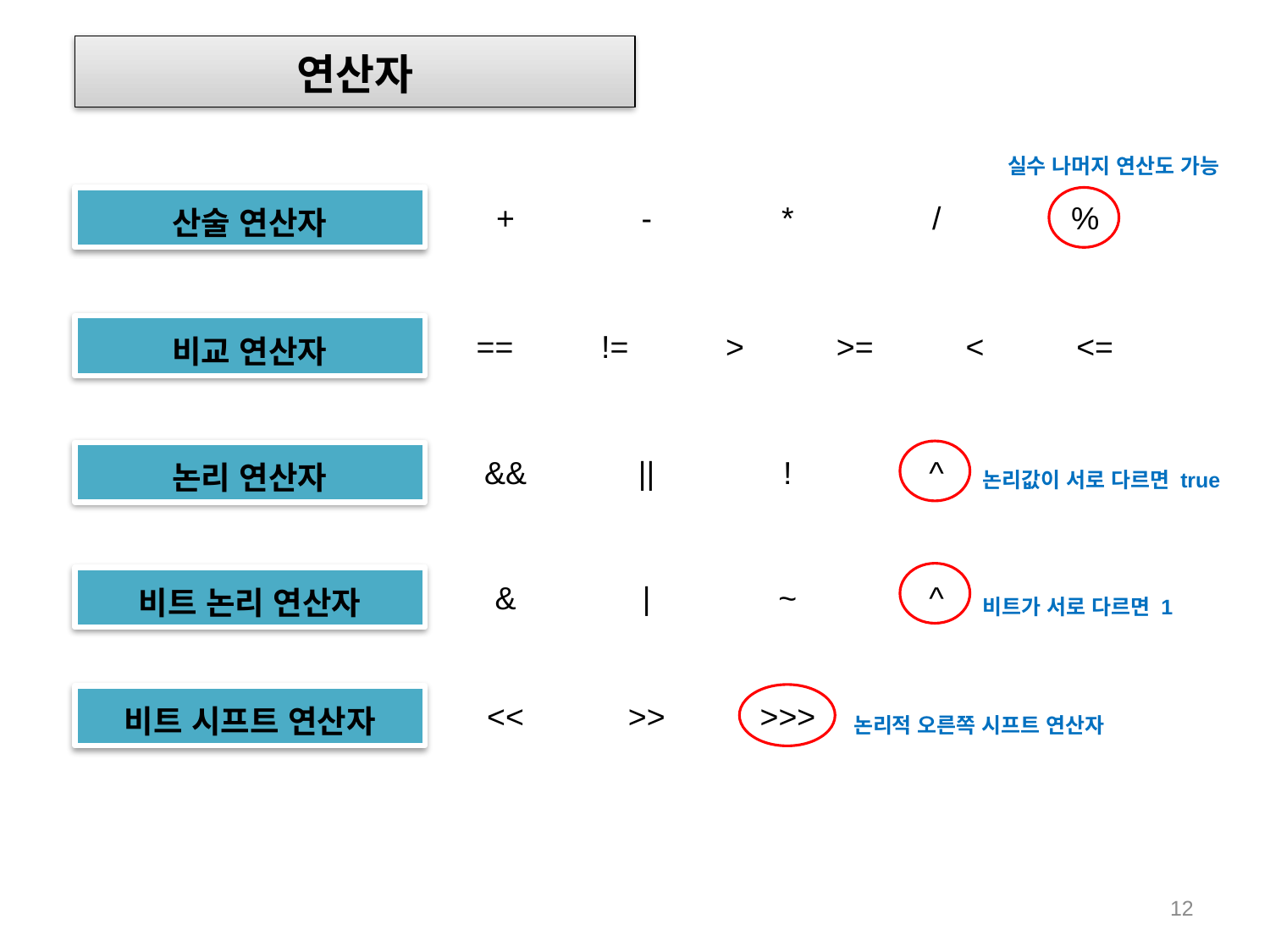

연산자
실수 나머지 연산도 가능
산술 연산자

| + | - | \* | / | % |
| --- | --- | --- | --- | --- |
비교 연산자
| == | != | > | >= | < | <= |
| --- | --- | --- | --- | --- | --- |

논리 연산자
논리값이 서로 다르면 true
| && | || | ! | ^ |
| --- | --- | --- | --- |

비트 논리 연산자
비트가 서로 다르면 1
| & | | | ~ | ^ |
| --- | --- | --- | --- |

비트 시프트 연산자
논리적 오른쪽 시프트 연산자
| << | >> | >>> |
| --- | --- | --- |
12